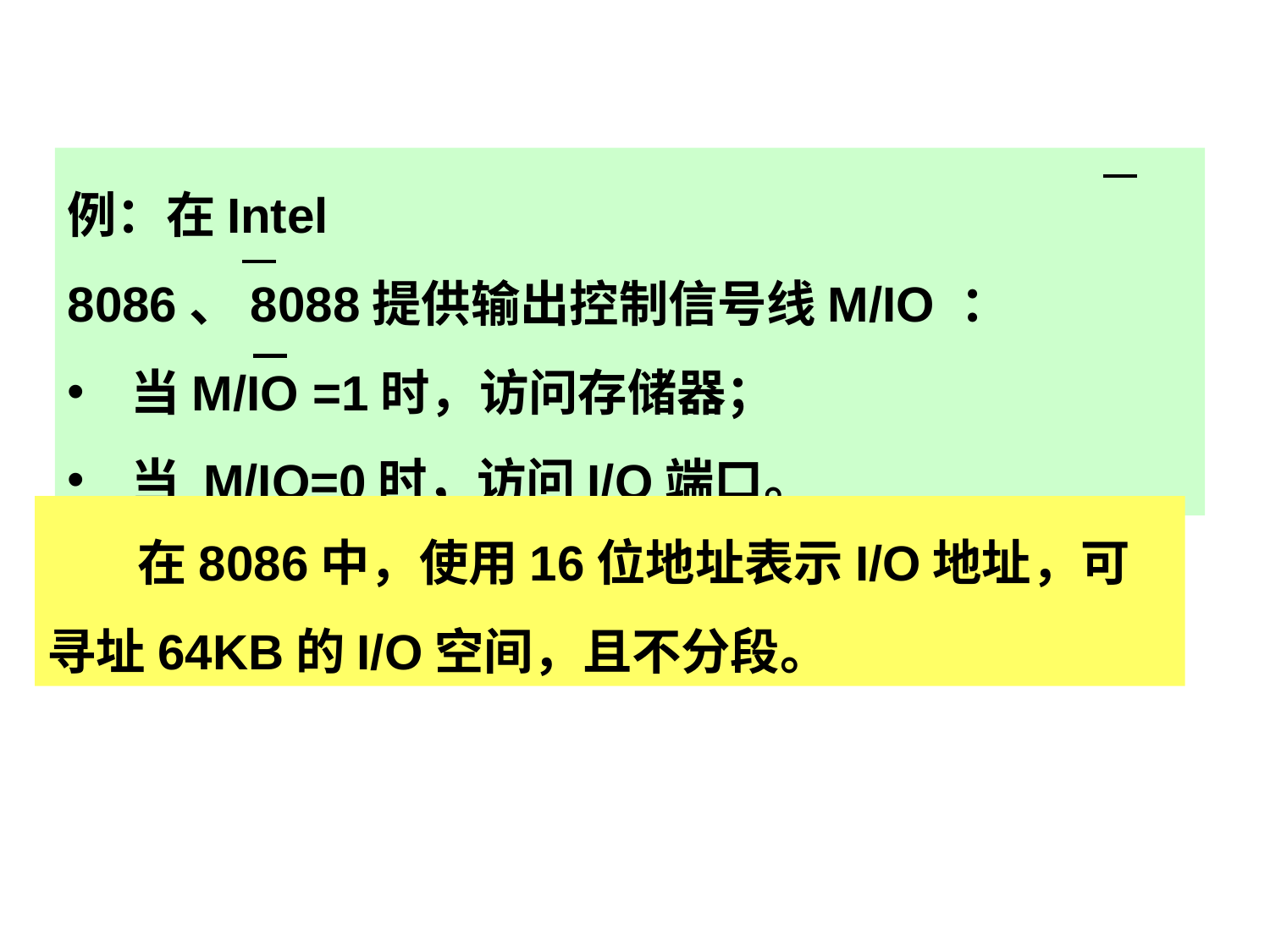

例：在Intel 8086、8088提供输出控制信号线M/IO ：
当M/IO =1时，访问存储器；
当 M/IO=0时，访问I/O端口。
       在8086中，使用16位地址表示I/O地址，可寻址64KB的I/O空间，且不分段。
12